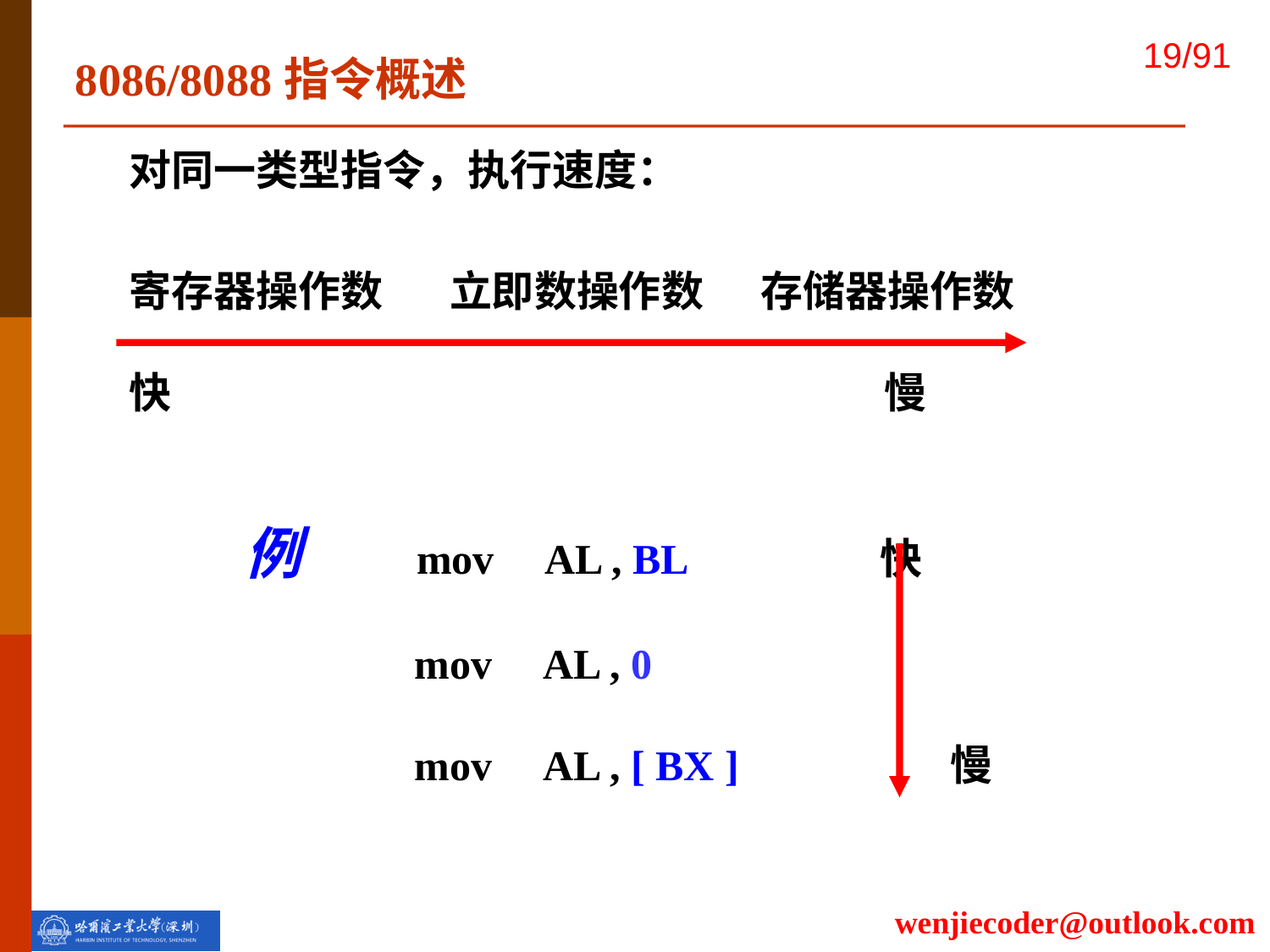

8086/8088指令概述
对同一类型指令，执行速度：

寄存器操作数       立即数操作数      存储器操作数

快                                                                           慢

例           mov     AL , BL 		快

          mov     AL , 0

          mov     AL , [ BX ]                   慢